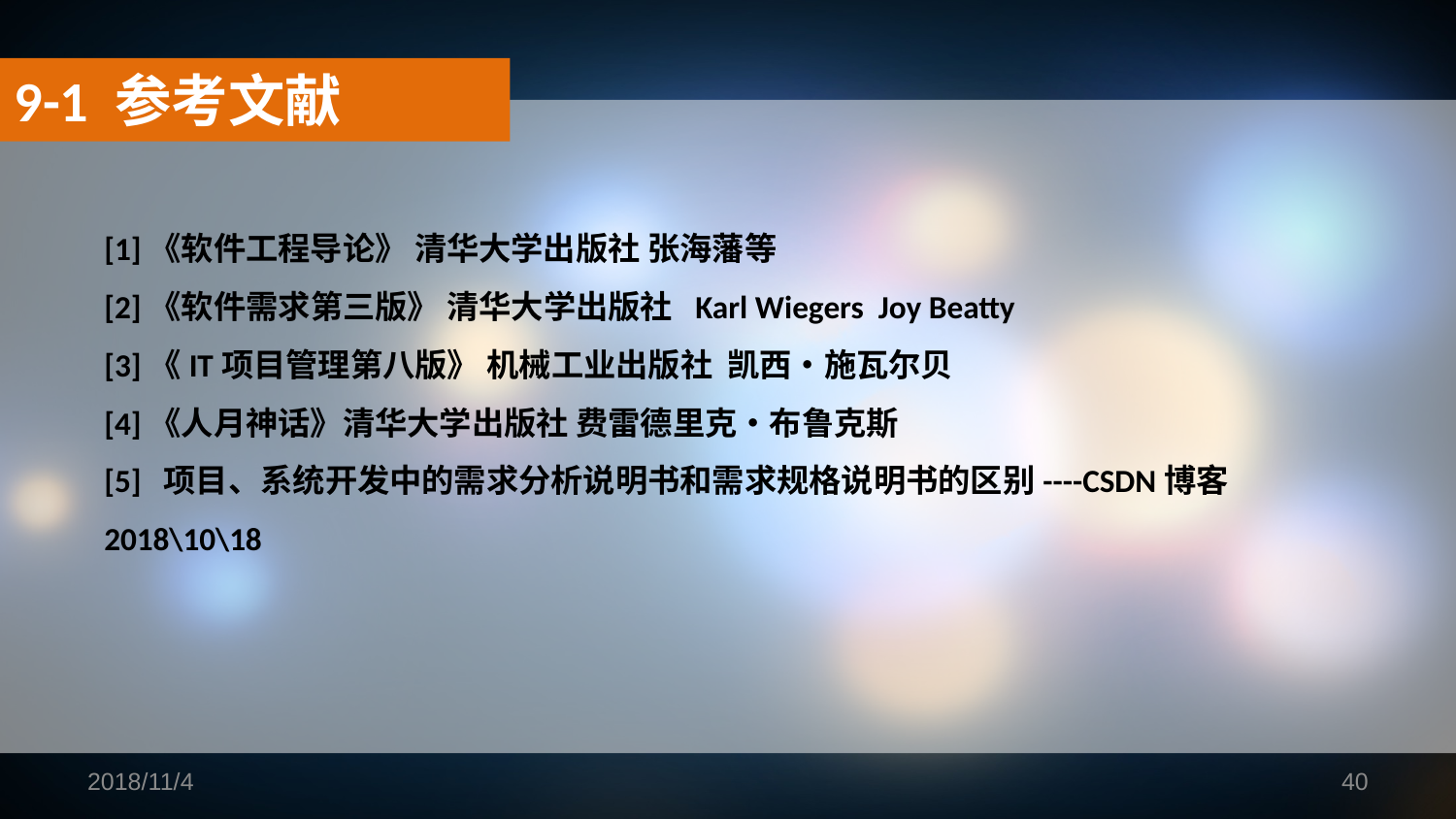

9-1 参考文献

[1]《软件工程导论》 清华大学出版社 张海藩等
[2]《软件需求第三版》 清华大学出版社  Karl Wiegers  Joy Beatty
[3]《IT项目管理第八版》 机械工业出版社  凯西•施瓦尔贝
[4]《人月神话》清华大学出版社 费雷德里克•布鲁克斯
[5]  项目、系统开发中的需求分析说明书和需求规格说明书的区别----CSDN博客 2018\10\18
2018/11/4
40